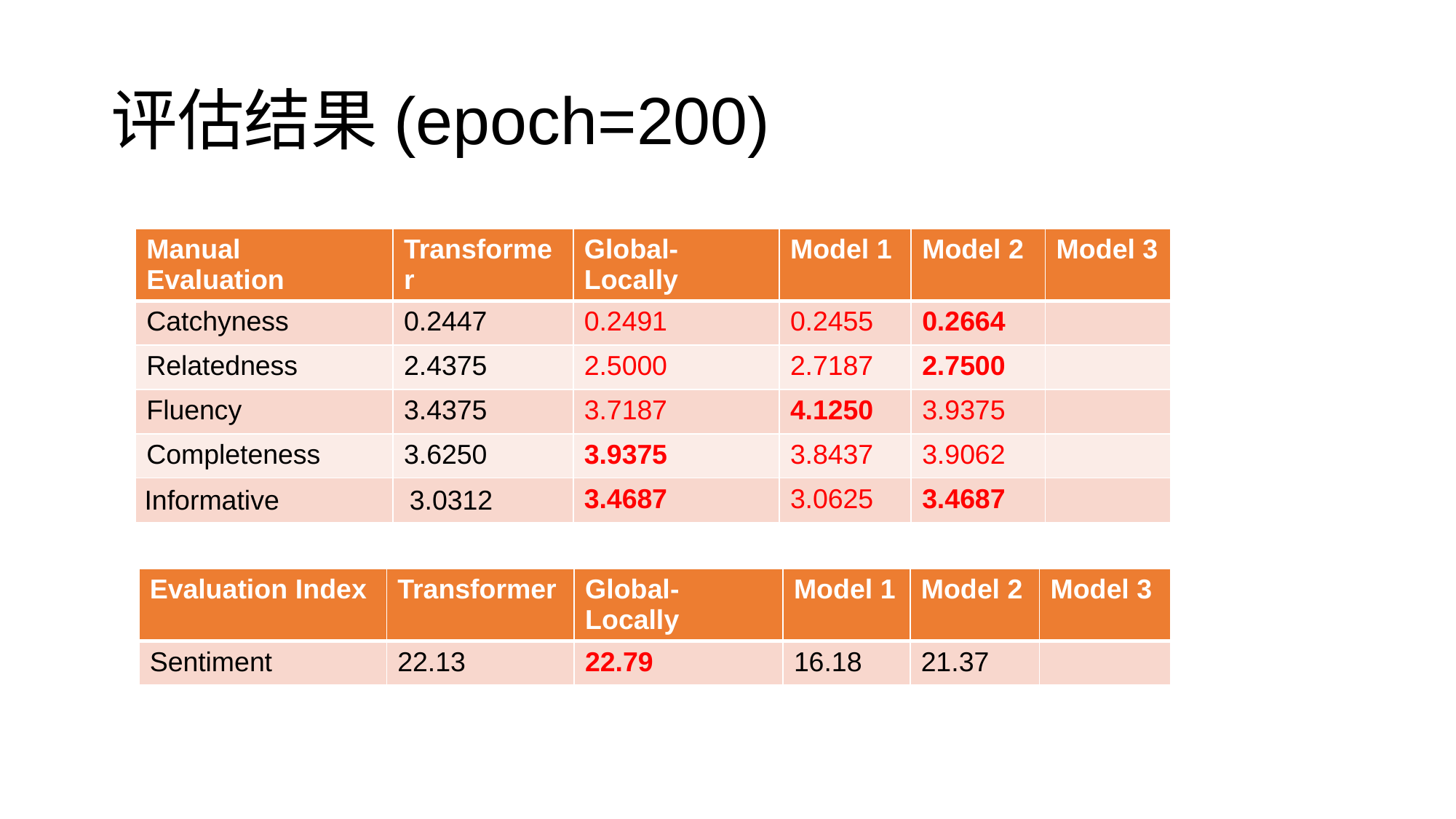

# 评估结果(epoch=200)
| Manual Evaluation | Transformer | Global-Locally | Model 1 | Model 2 | Model 3 |
| --- | --- | --- | --- | --- | --- |
| Catchyness | 0.2447 | 0.2491 | 0.2455 | 0.2664 |  |
| Relatedness | 2.4375 | 2.5000 | 2.7187 | 2.7500 |  |
| Fluency | 3.4375 | 3.7187 | 4.1250 | 3.9375 |  |
| Completeness | 3.6250 | 3.9375 | 3.8437 | 3.9062 |  |
| Informative | 3.0312 | 3.4687 | 3.0625 | 3.4687 |  |
| Evaluation Index | Transformer | Global-Locally | Model 1 | Model 2 | Model 3 |
| --- | --- | --- | --- | --- | --- |
| Sentiment | 22.13 | 22.79 | 16.18 | 21.37 |  |